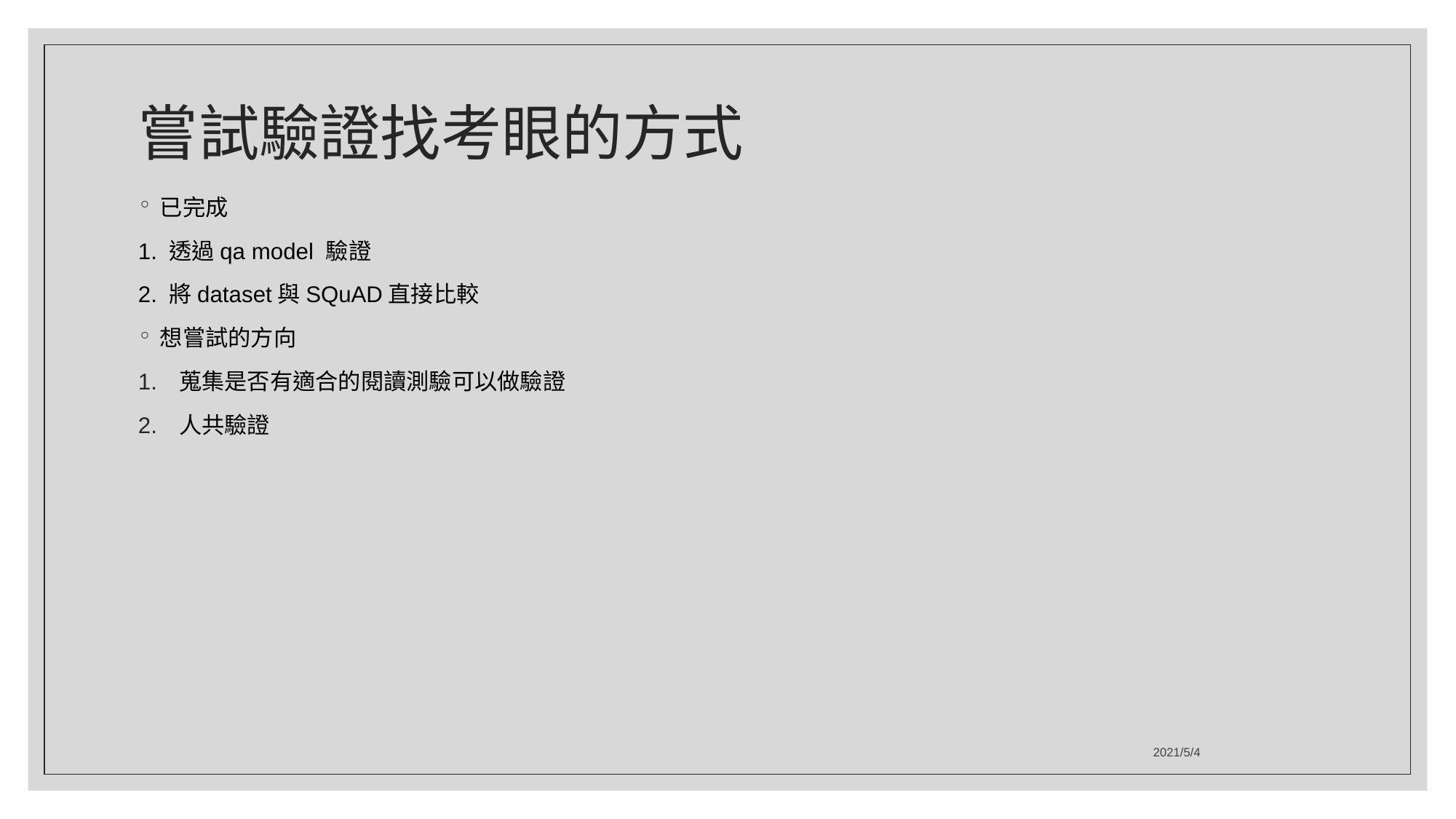

# 嘗試驗證找考眼的方式
已完成
1. 透過qa model 驗證
2. 將dataset與SQuAD直接比較
想嘗試的方向
蒐集是否有適合的閱讀測驗可以做驗證
人共驗證
2021/5/4